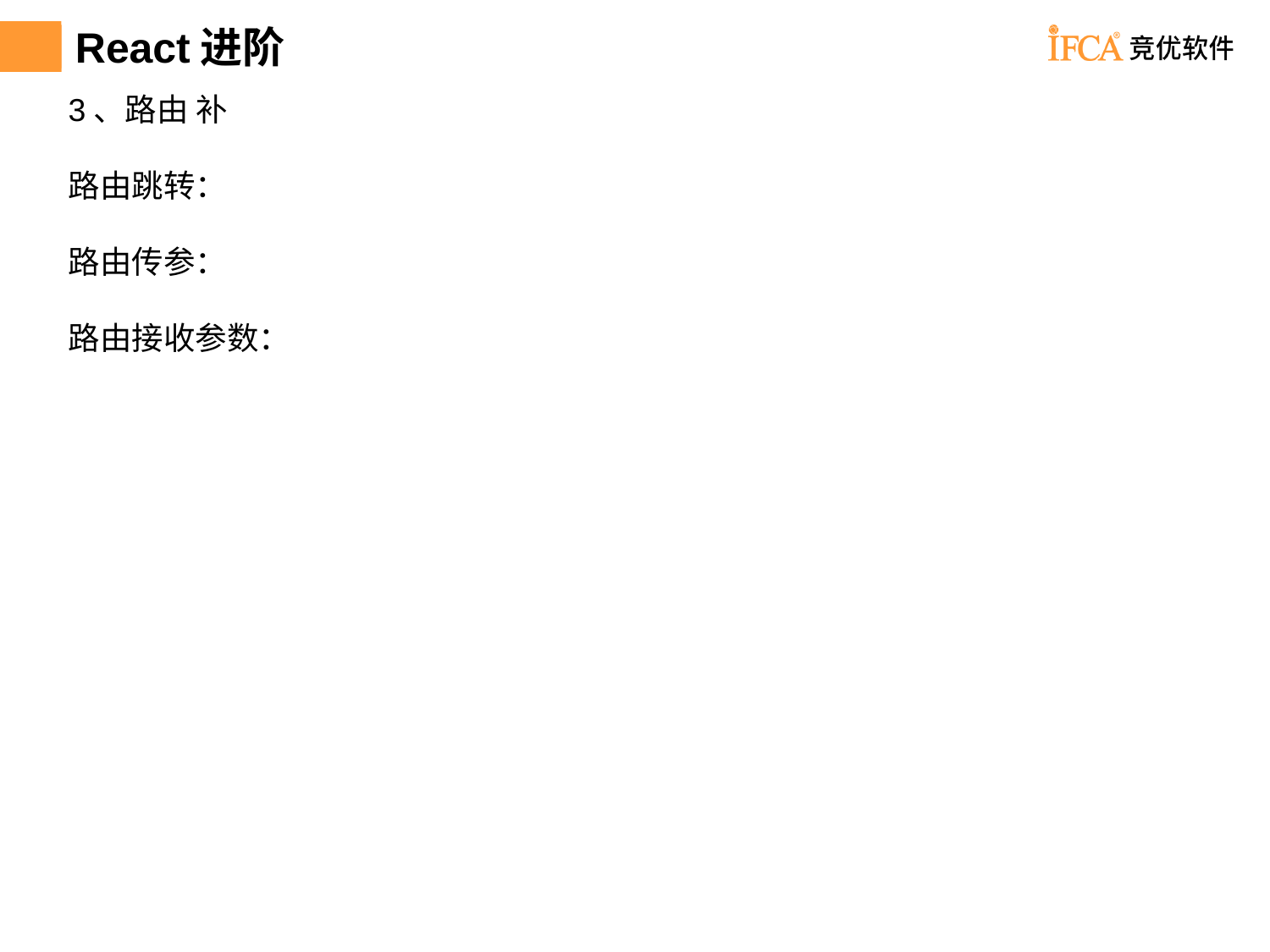

# React进阶
3、路由 补

路由跳转：

路由传参：

路由接收参数：